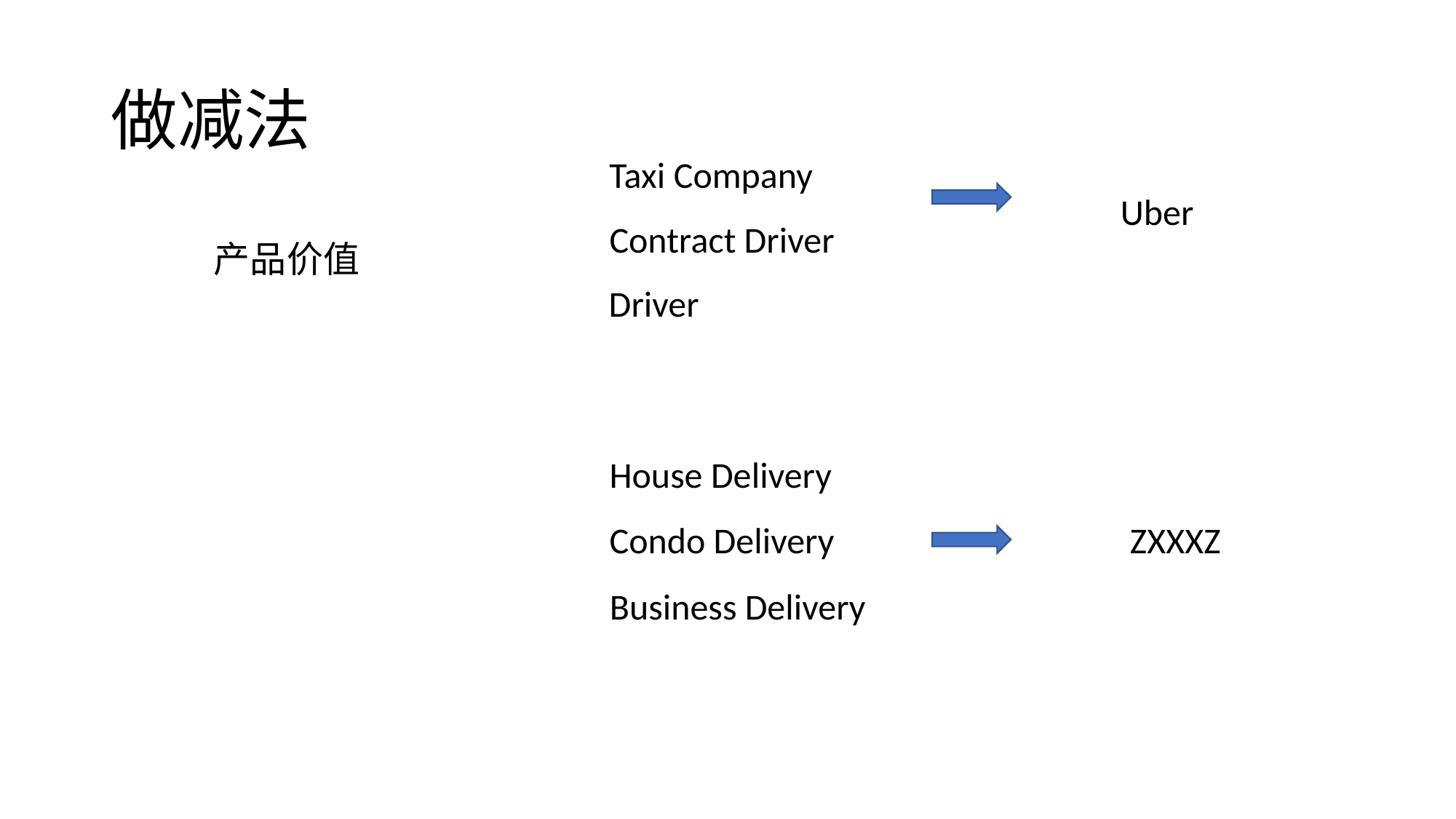

# 做减法
Taxi Company

Uber
Contract Driver
产品价值
Driver
House Delivery
Condo Delivery
ZXXXZ

Business Delivery